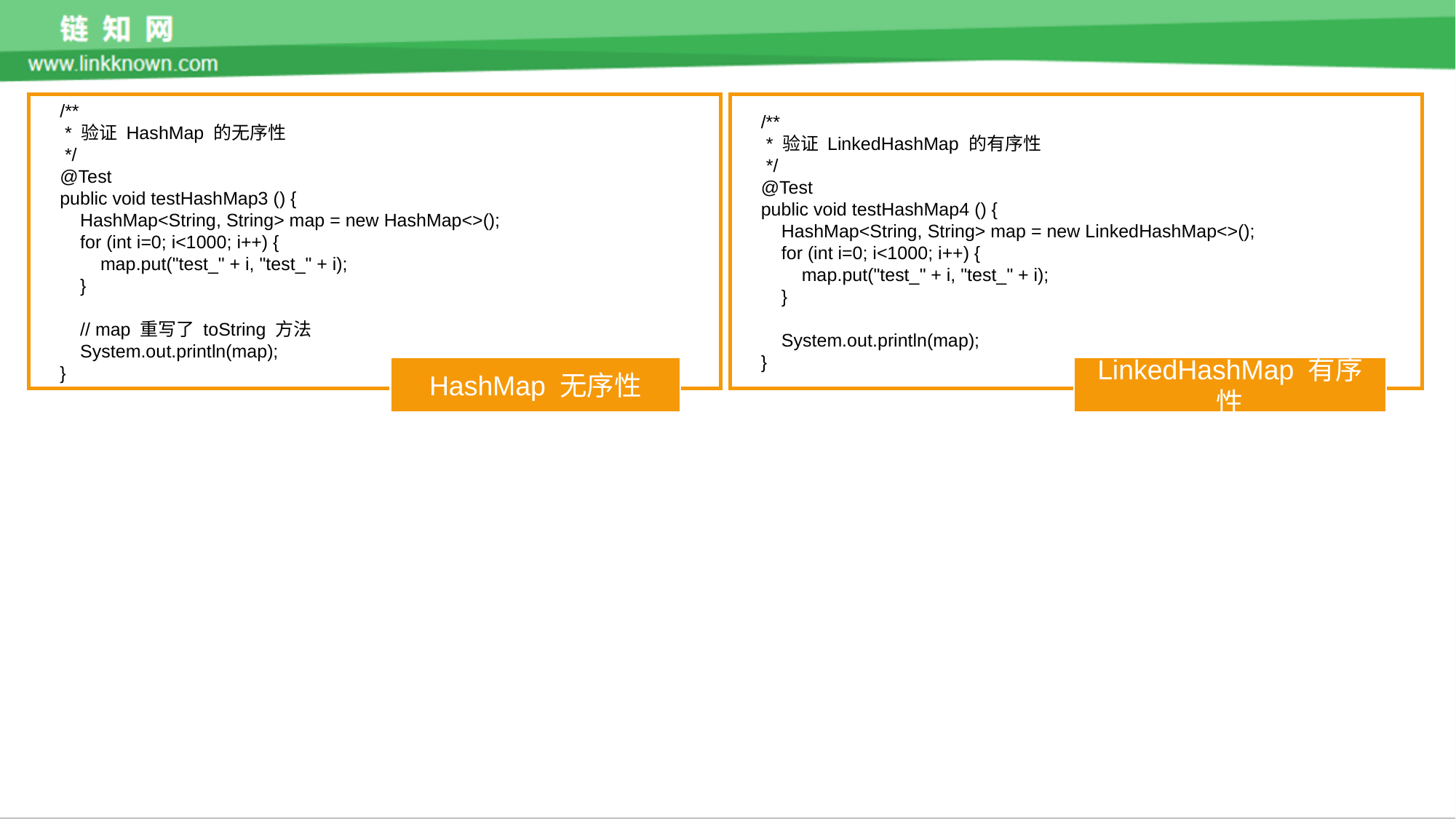

/**
     * 验证 HashMap 的无序性
     */
    @Test
    public void testHashMap3 () {
        HashMap<String, String> map = new HashMap<>();
        for (int i=0; i<1000; i++) {
            map.put("test_" + i, "test_" + i);
        }

        // map 重写了 toString 方法
        System.out.println(map);
    }
    /**
     * 验证 LinkedHashMap 的有序性
     */
    @Test
    public void testHashMap4 () {
        HashMap<String, String> map = new LinkedHashMap<>();
        for (int i=0; i<1000; i++) {
            map.put("test_" + i, "test_" + i);
        }

        System.out.println(map);
    }
HashMap 无序性
LinkedHashMap 有序性